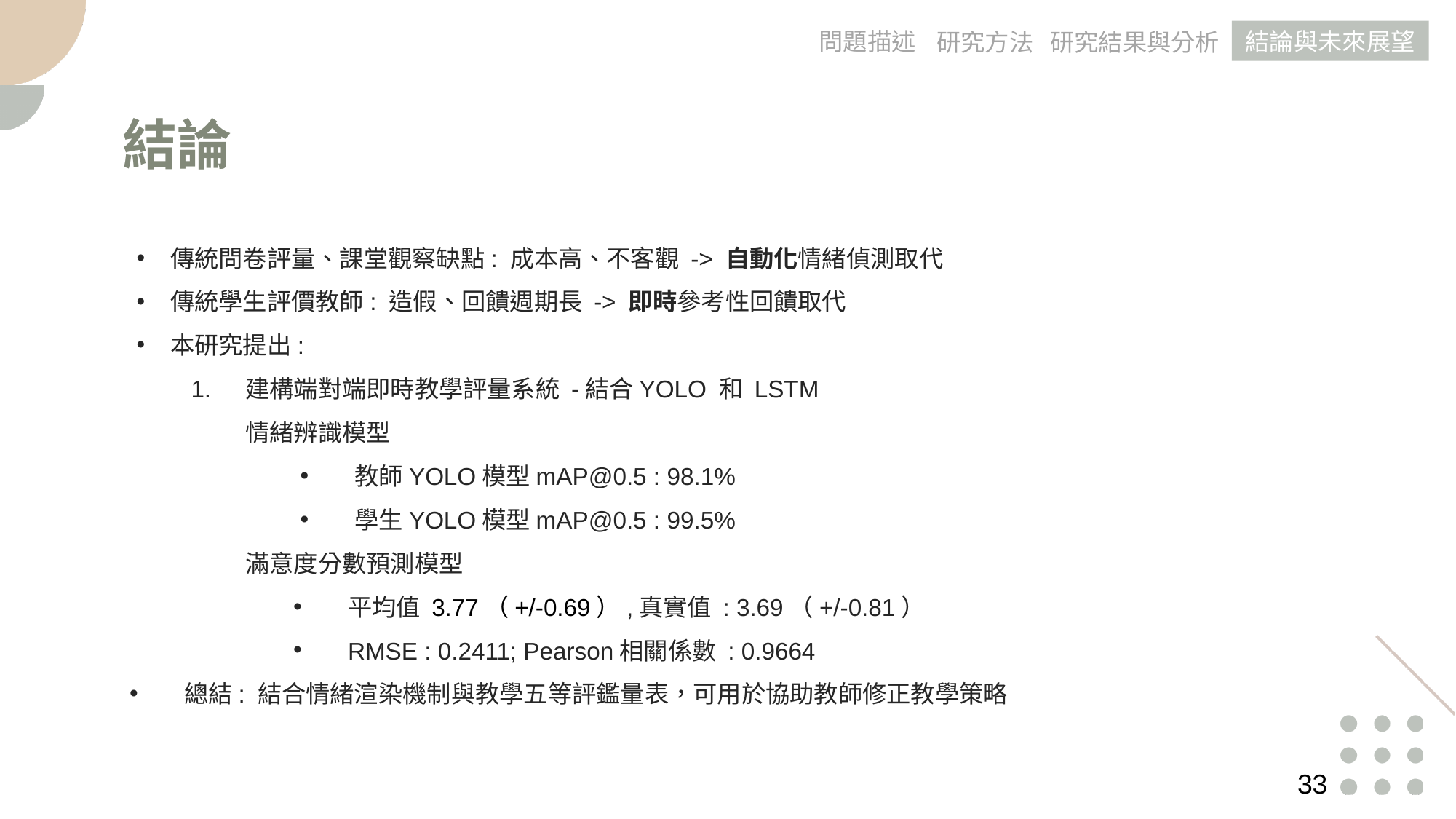

問題描述
結論與未來展望
研究方法
研究結果與分析
結論
傳統問卷評量、課堂觀察缺點: 成本高、不客觀 -> 自動化情緒偵測取代
傳統學生評價教師: 造假、回饋週期長 -> 即時參考性回饋取代
本研究提出:
建構端對端即時教學評量系統 -結合YOLO 和 LSTM
情緒辨識模型
教師YOLO模型mAP@0.5 : 98.1%
學生YOLO模型mAP@0.5 : 99.5%
滿意度分數預測模型
平均值 3.77（+/-0.69）,真實值 : 3.69（+/-0.81）
RMSE : 0.2411; Pearson相關係數 : 0.9664
總結: 結合情緒渲染機制與教學五等評鑑量表，可用於協助教師修正教學策略

		33